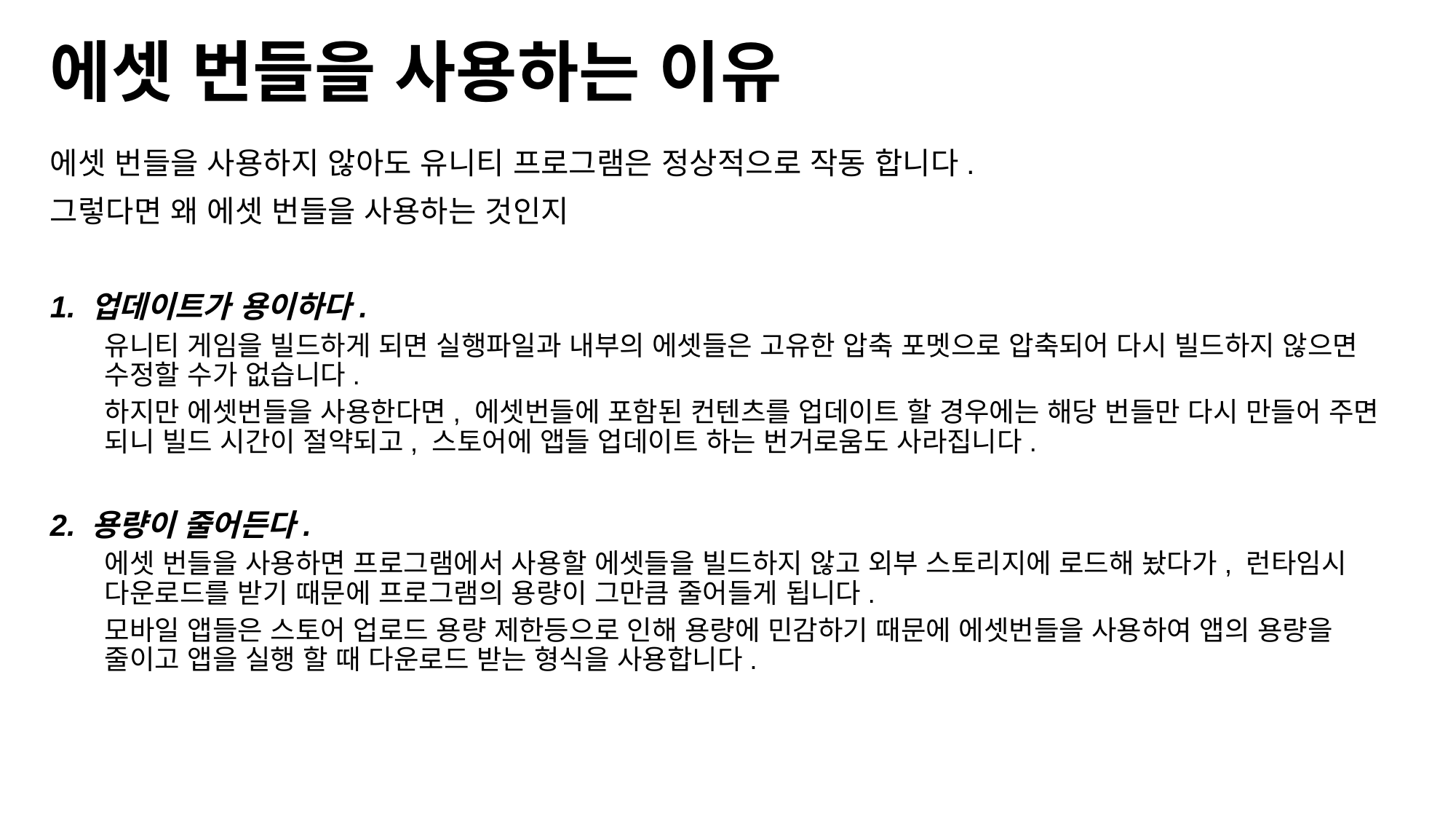

# 에셋 번들을 사용하는 이유
에셋 번들을 사용하지 않아도 유니티 프로그램은 정상적으로 작동 합니다.
그렇다면 왜 에셋 번들을 사용하는 것인지

1. 업데이트가 용이하다.
유니티 게임을 빌드하게 되면 실행파일과 내부의 에셋들은 고유한 압축 포멧으로 압축되어 다시 빌드하지 않으면 수정할 수가 없습니다.
하지만 에셋번들을 사용한다면, 에셋번들에 포함된 컨텐츠를 업데이트 할 경우에는 해당 번들만 다시 만들어 주면 되니 빌드 시간이 절약되고, 스토어에 앱들 업데이트 하는 번거로움도 사라집니다.

2. 용량이 줄어든다.
에셋 번들을 사용하면 프로그램에서 사용할 에셋들을 빌드하지 않고 외부 스토리지에 로드해 놨다가, 런타임시 다운로드를 받기 때문에 프로그램의 용량이 그만큼 줄어들게 됩니다.
모바일 앱들은 스토어 업로드 용량 제한등으로 인해 용량에 민감하기 때문에 에셋번들을 사용하여 앱의 용량을 줄이고 앱을 실행 할 때 다운로드 받는 형식을 사용합니다.